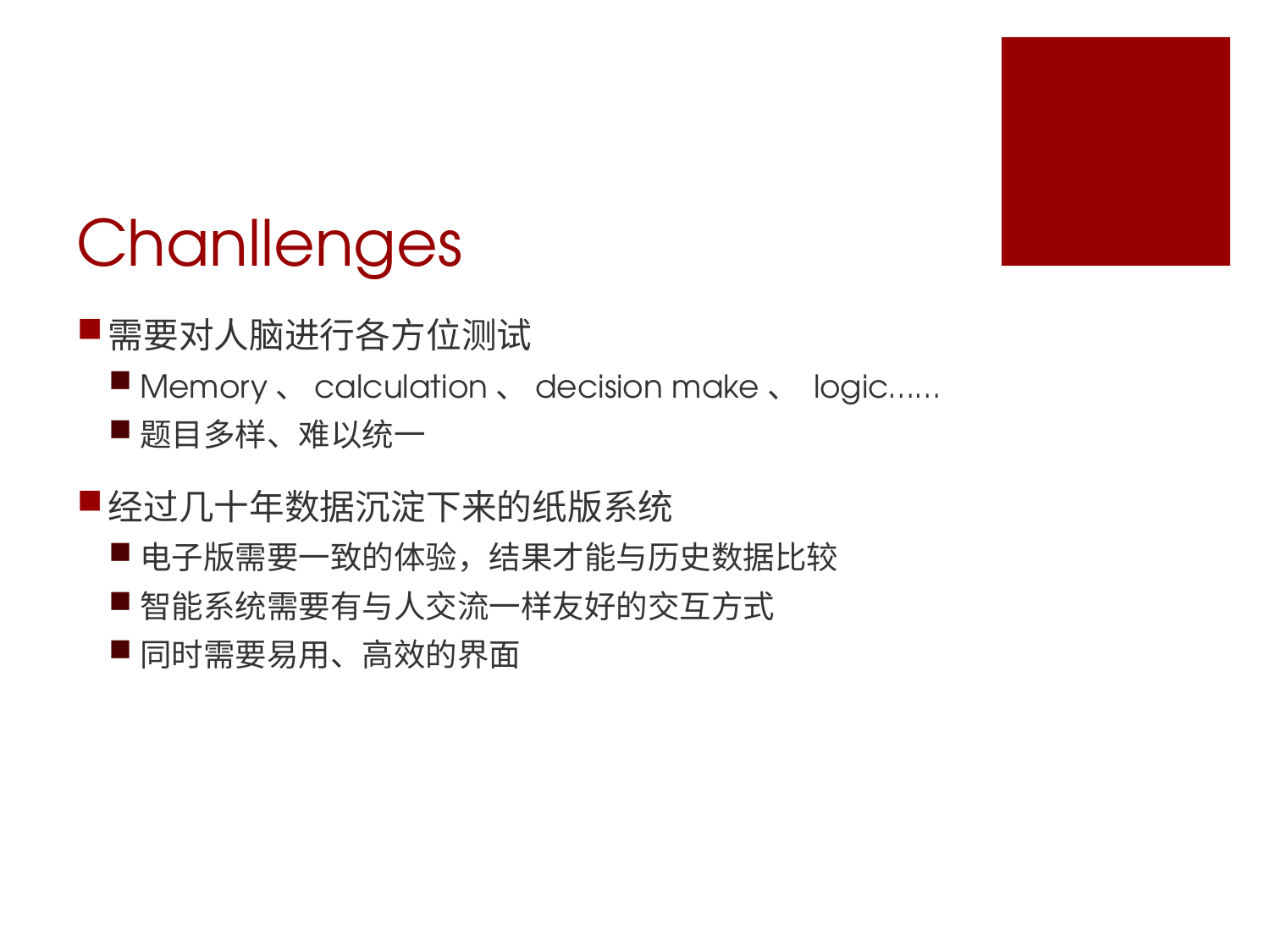

# Chanllenges
需要对人脑进行各方位测试
Memory、calculation、decision make、 logic……
题目多样、难以统一
经过几十年数据沉淀下来的纸版系统
电子版需要一致的体验，结果才能与历史数据比较
智能系统需要有与人交流一样友好的交互方式
同时需要易用、高效的界面